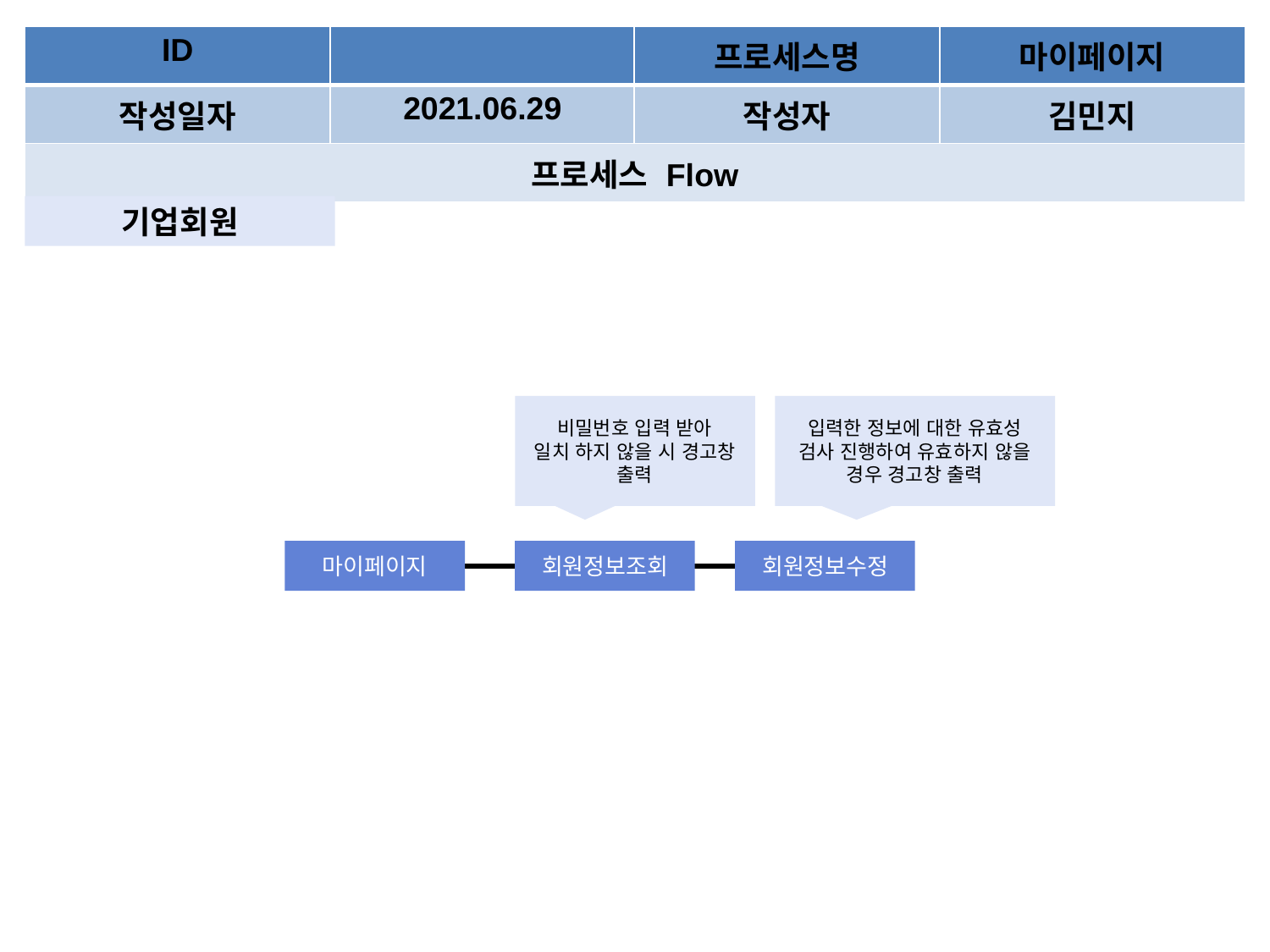

| ID |  |  | 프로세스명 | 마이페이지 |
| --- | --- | --- | --- | --- |
| 작성일자 |  | 2021.06.29 | 작성자 | 김민지 |
| 프로세스 Flow |  |  |  |  |
기업회원
비밀번호 입력 받아
일치 하지 않을 시 경고창 출력
입력한 정보에 대한 유효성 검사 진행하여 유효하지 않을 경우 경고창 출력
마이페이지
회원정보조회
회원정보수정